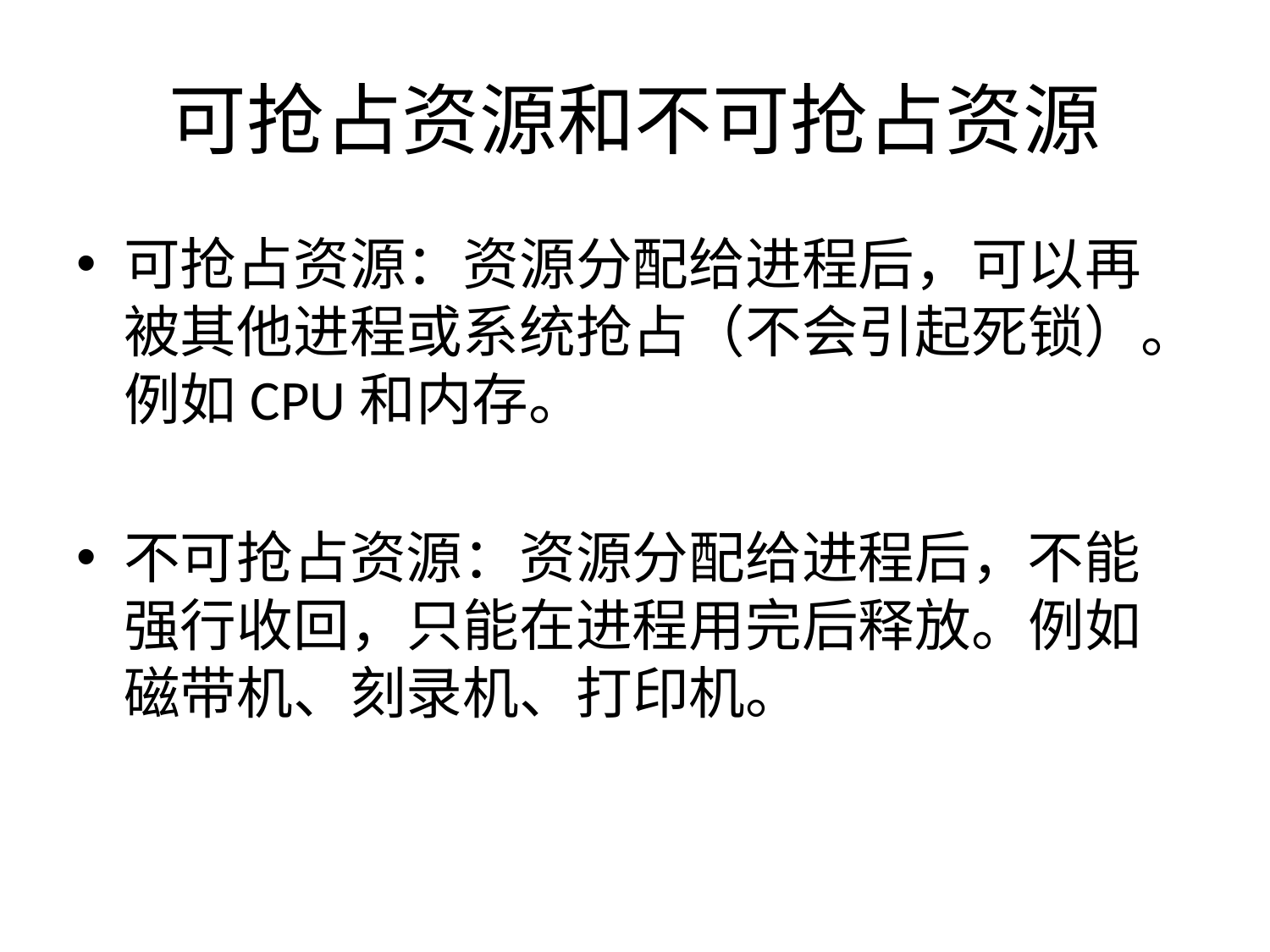

# 可抢占资源和不可抢占资源
可抢占资源：资源分配给进程后，可以再被其他进程或系统抢占（不会引起死锁）。例如CPU和内存。

不可抢占资源：资源分配给进程后，不能强行收回，只能在进程用完后释放。例如磁带机、刻录机、打印机。